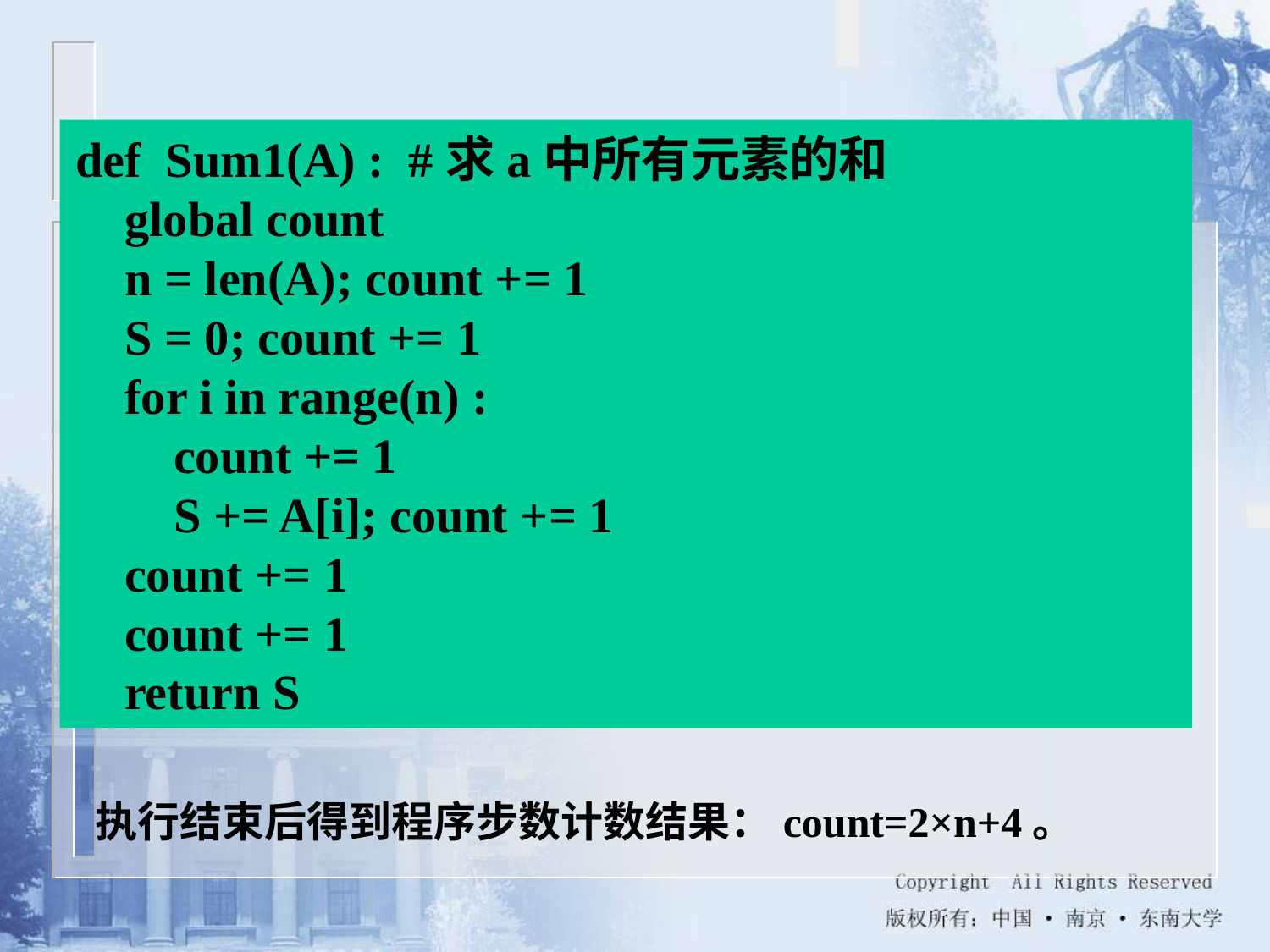

def  Sum1(A) :  #求a中所有元素的和
    global count
    n = len(A); count += 1
    S = 0; count += 1
    for i in range(n) :
        count += 1
        S += A[i]; count += 1
    count += 1
    count += 1
    return S

执行结束后得到程序步数计数结果：count=2×n+4。